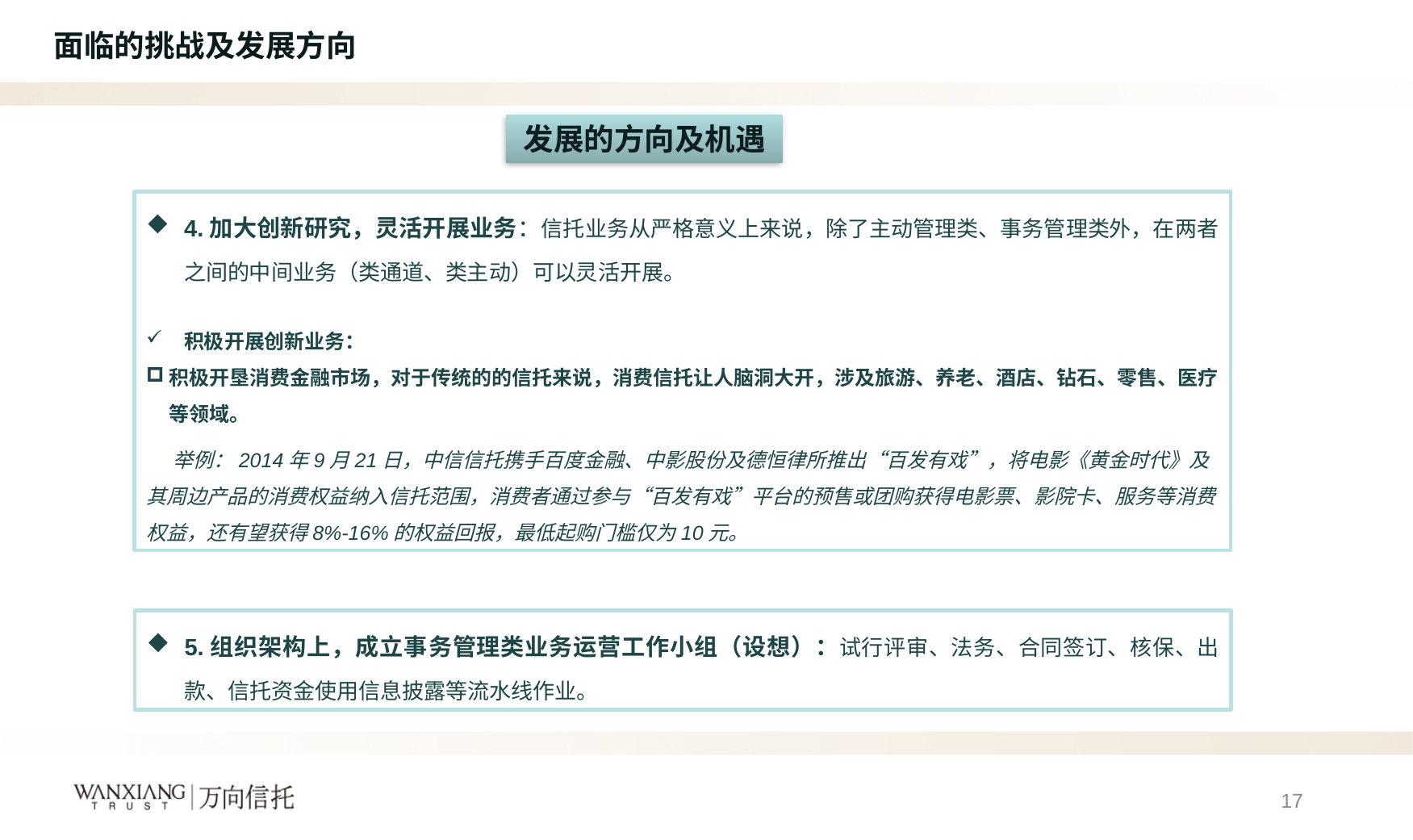

标  题 一
面临的挑战及发展方向
发展的方向及机遇
4.加大创新研究，灵活开展业务：信托业务从严格意义上来说，除了主动管理类、事务管理类外，在两者之间的中间业务（类通道、类主动）可以灵活开展。
积极开展创新业务：
积极开垦消费金融市场，对于传统的的信托来说，消费信托让人脑洞大开，涉及旅游、养老、酒店、钻石、零售、医疗等领域。
     举例：2014年9月21日，中信信托携手百度金融、中影股份及德恒律所推出“百发有戏”，将电影《黄金时代》及其周边产品的消费权益纳入信托范围，消费者通过参与“百发有戏”平台的预售或团购获得电影票、影院卡、服务等消费权益，还有望获得8%-16%的权益回报，最低起购门槛仅为10元。
5.组织架构上，成立事务管理类业务运营工作小组（设想）：试行评审、法务、合同签订、核保、出款、信托资金使用信息披露等流水线作业。
17